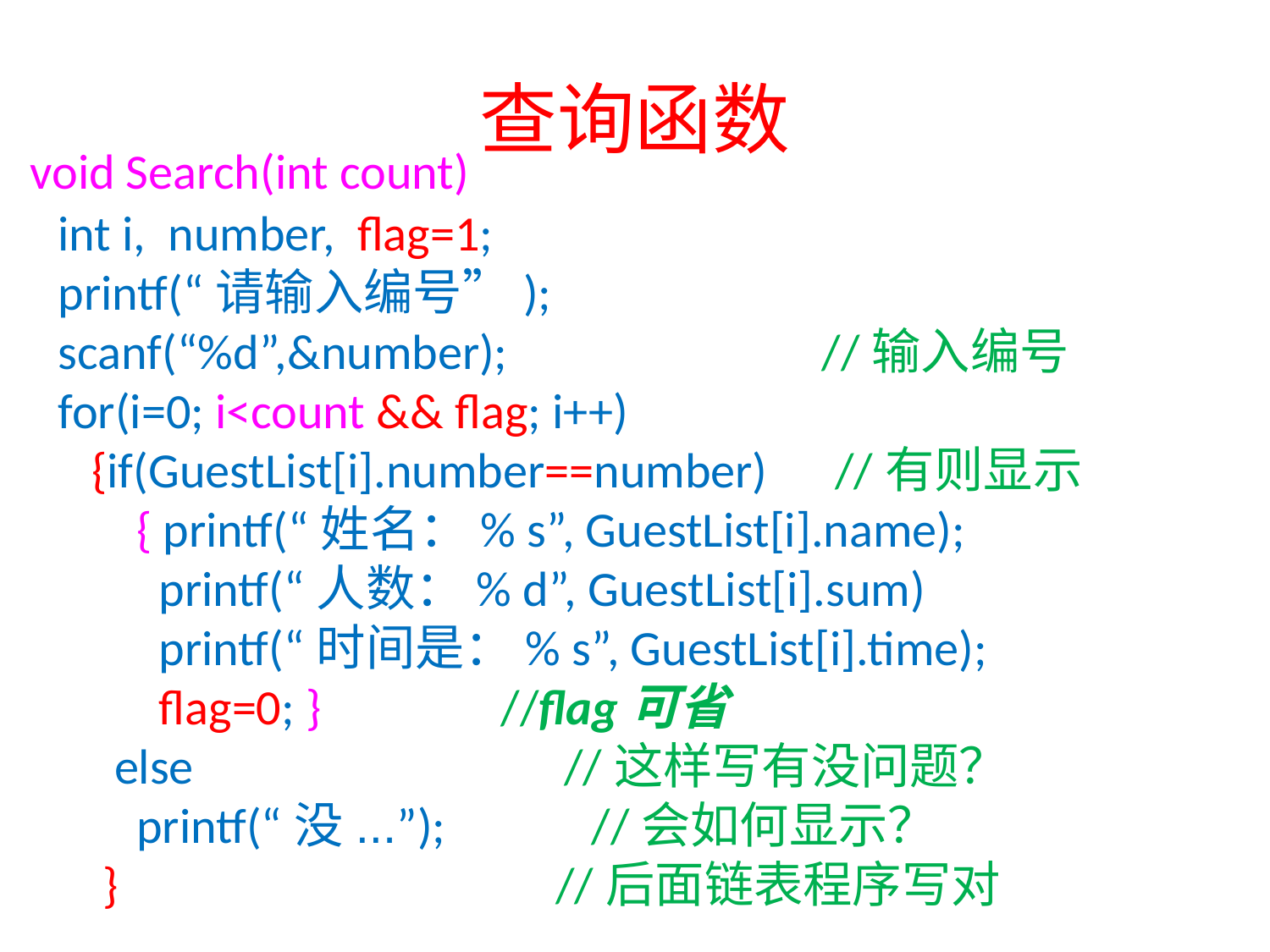

# 查询函数
void Search(int count)
int i,  number,  flag=1;
printf(“请输入编号”);
scanf(“%d”,&number);                            //输入编号
for(i=0; i<count && flag; i++)
   {if(GuestList[i].number==number)      //有则显示
       { printf(“姓名：% s”, GuestList[i].name);
         printf(“人数：% d”, GuestList[i].sum)
         printf(“时间是：% s”, GuestList[i].time);
         flag=0; }                //flag可省
     else                                 //这样写有没问题？
       printf(“没...”);             //会如何显示？
    }                                       //后面链表程序写对
7